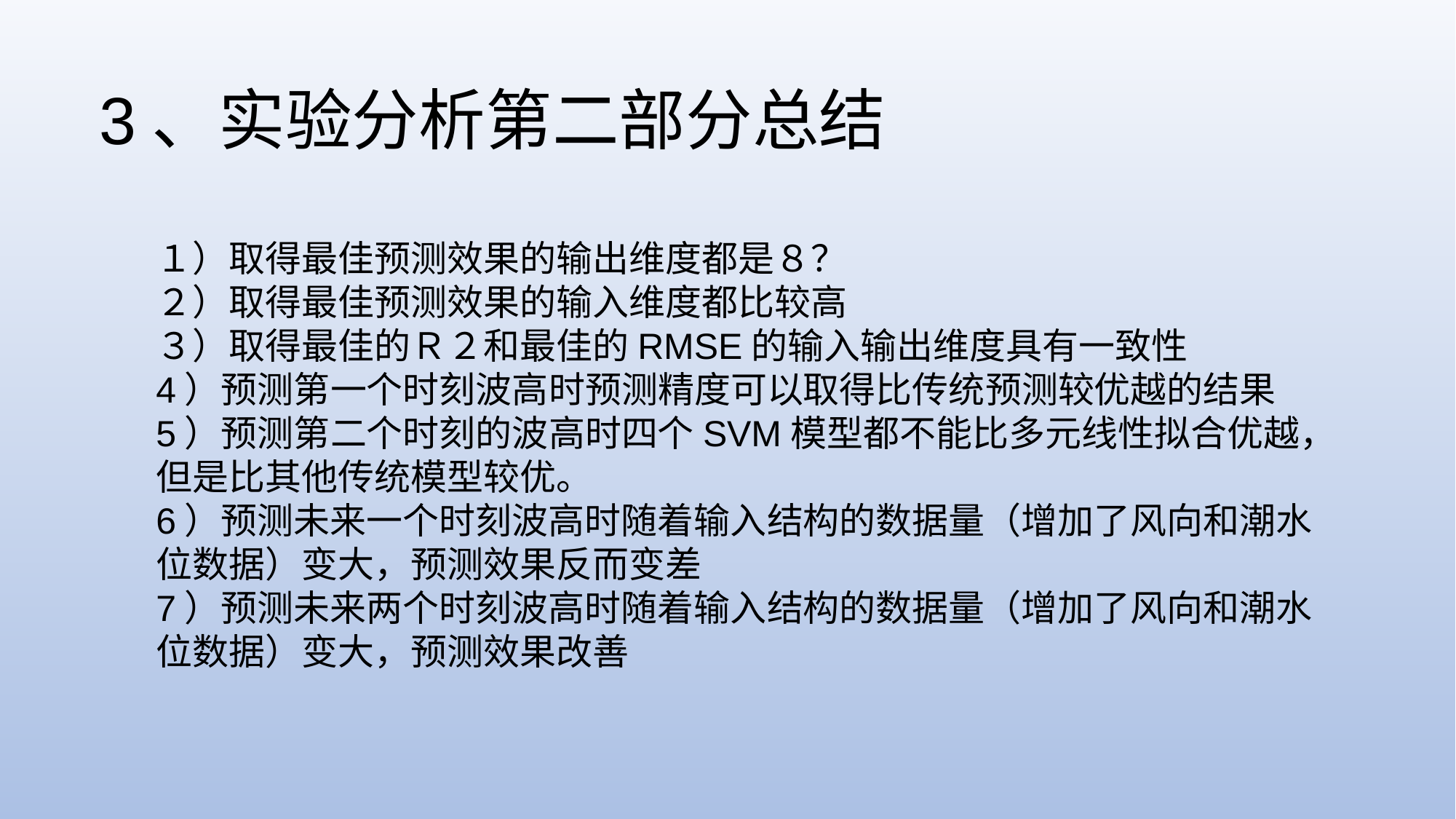

# 3、实验分析第二部分总结
１）取得最佳预测效果的输出维度都是８？
２）取得最佳预测效果的输入维度都比较高
３）取得最佳的Ｒ２和最佳的RMSE的输入输出维度具有一致性
4）预测第一个时刻波高时预测精度可以取得比传统预测较优越的结果
5）预测第二个时刻的波高时四个SVM模型都不能比多元线性拟合优越，但是比其他传统模型较优。
6）预测未来一个时刻波高时随着输入结构的数据量（增加了风向和潮水位数据）变大，预测效果反而变差
7）预测未来两个时刻波高时随着输入结构的数据量（增加了风向和潮水位数据）变大，预测效果改善